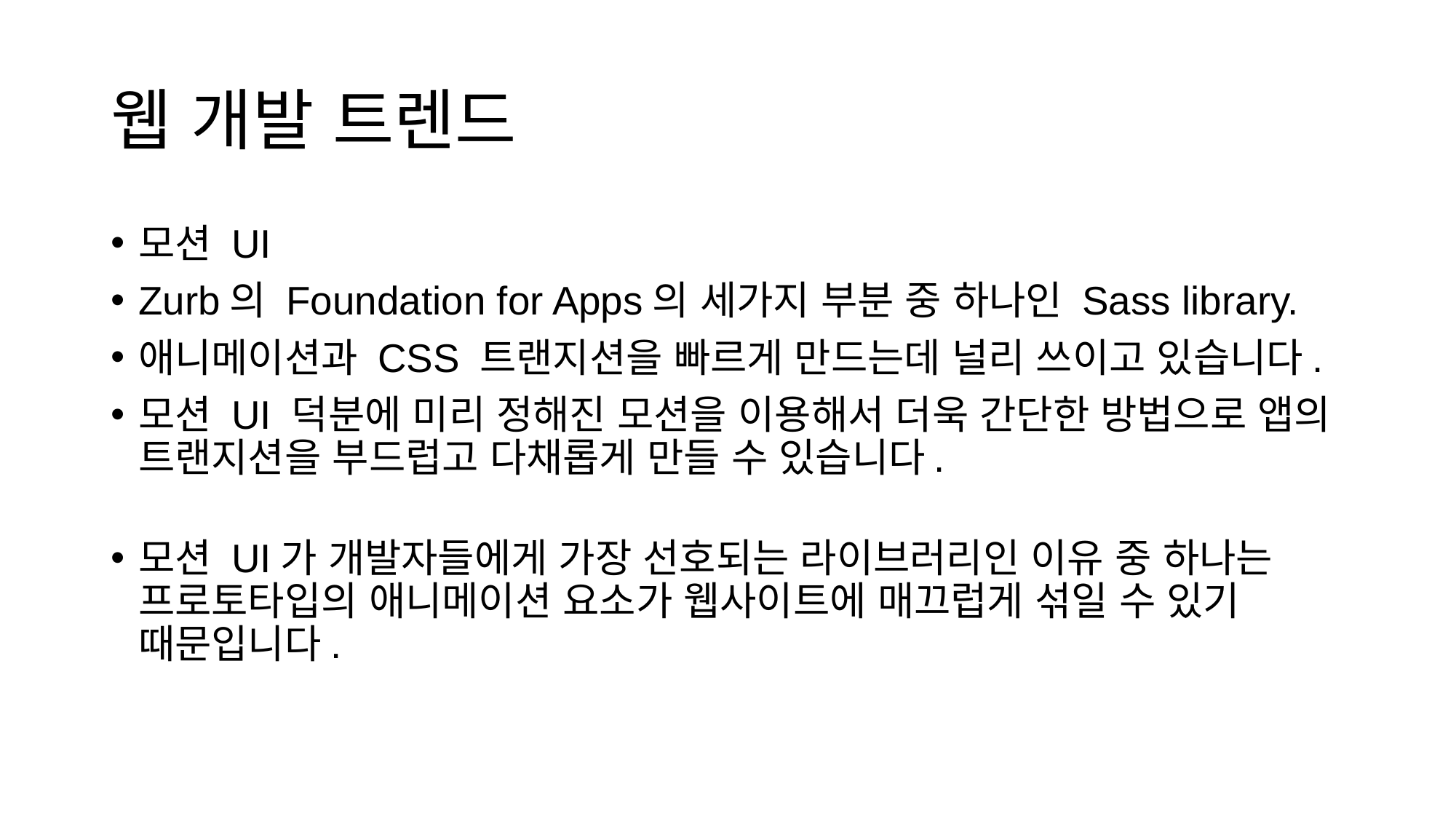

# 웹 개발 트렌드
모션 UI
Zurb의 Foundation for Apps의 세가지 부분 중 하나인 Sass library.
애니메이션과 CSS 트랜지션을 빠르게 만드는데 널리 쓰이고 있습니다.
모션 UI 덕분에 미리 정해진 모션을 이용해서 더욱 간단한 방법으로 앱의 트랜지션을 부드럽고 다채롭게 만들 수 있습니다.
모션 UI가 개발자들에게 가장 선호되는 라이브러리인 이유 중 하나는 프로토타입의 애니메이션 요소가 웹사이트에 매끄럽게 섞일 수 있기 때문입니다.